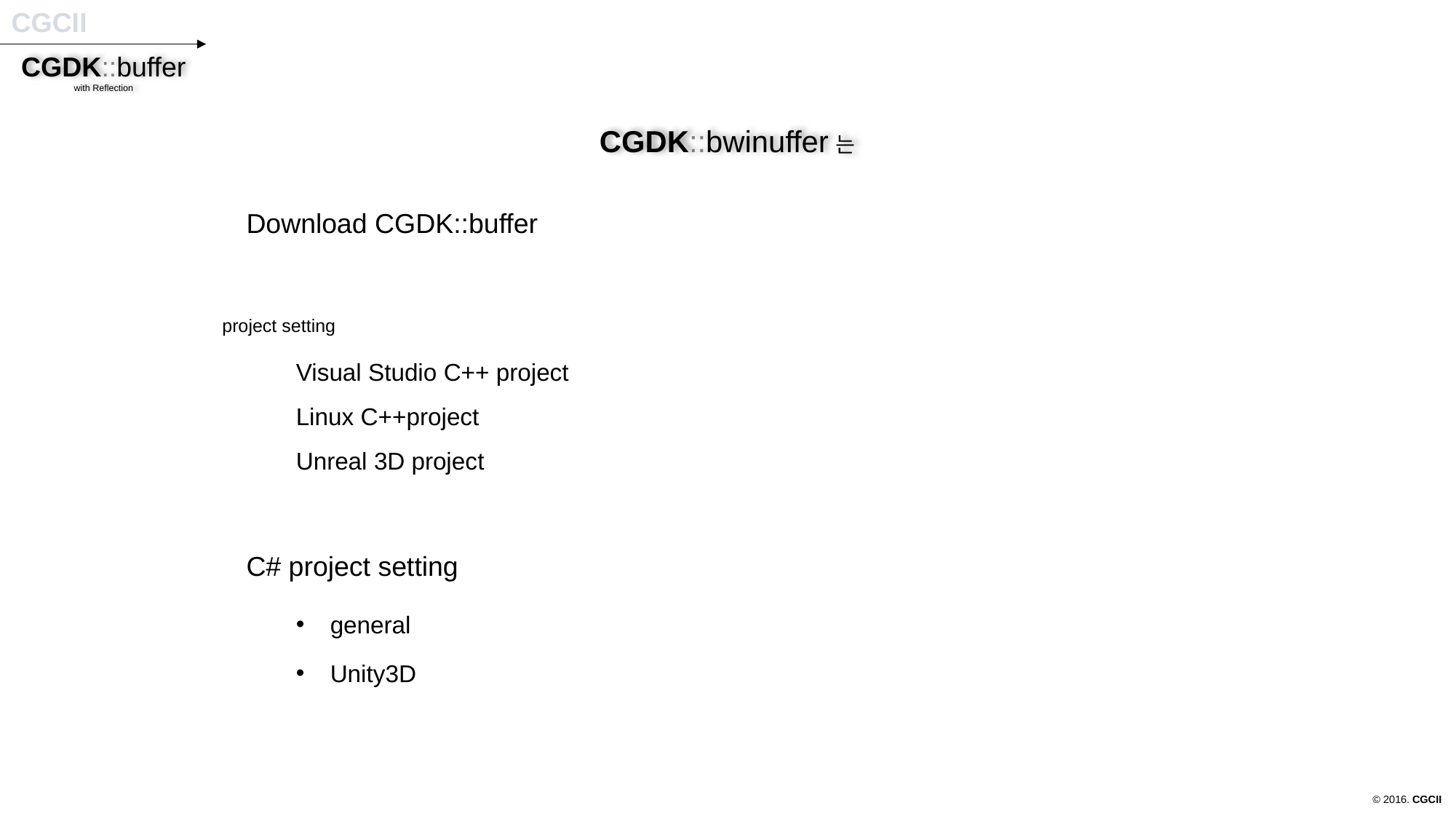

CGCII
CGDK::buffer
with Reflection

CGDK::bwinuffer는
Download CGDK::buffer
project setting
Visual Studio C++ project
Linux C++project
Unreal 3D project
C# project setting
general
Unity3D
© 2016. CGCII